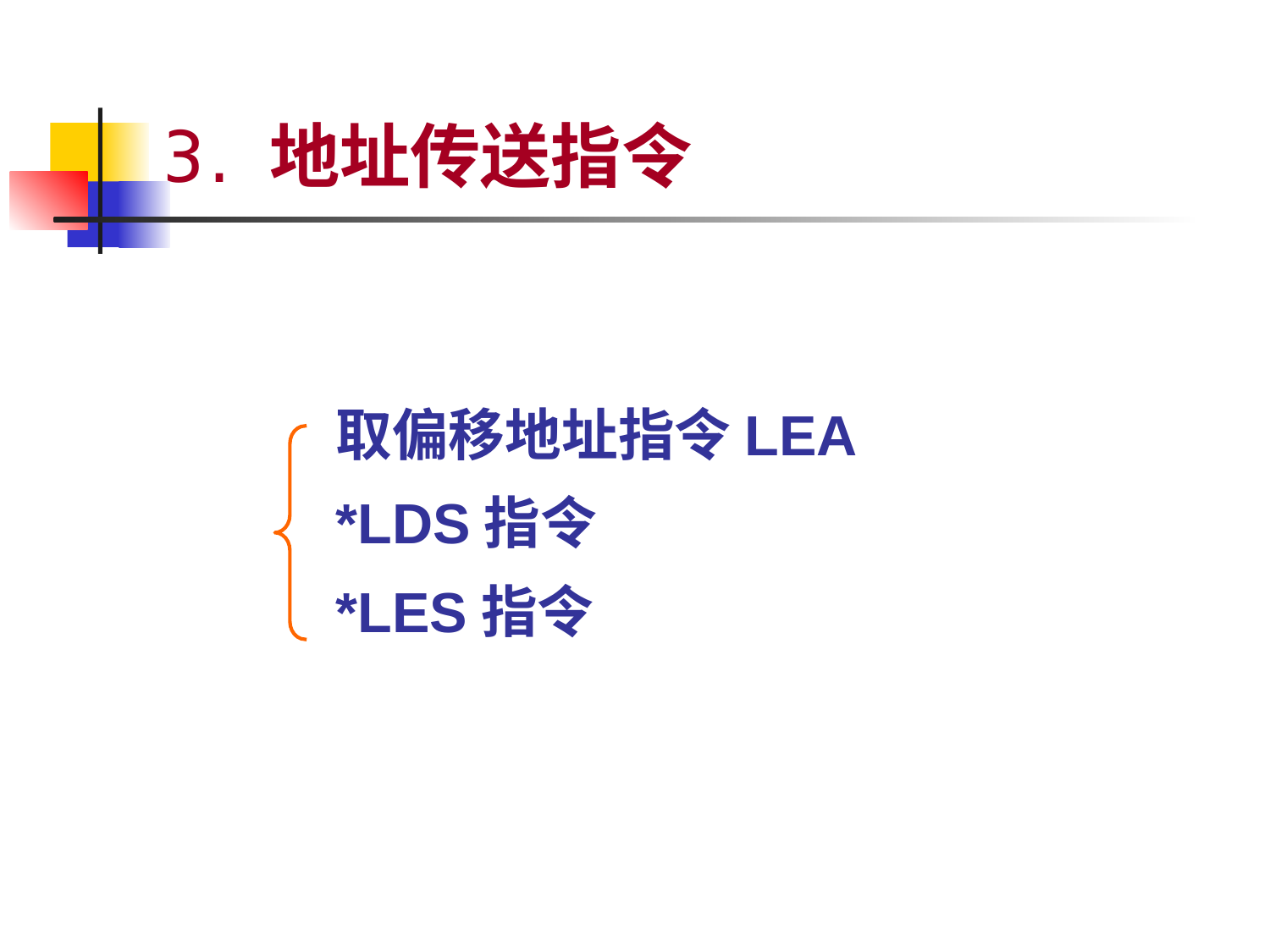

# 3. 地址传送指令
取偏移地址指令LEA
*LDS指令
*LES指令

77